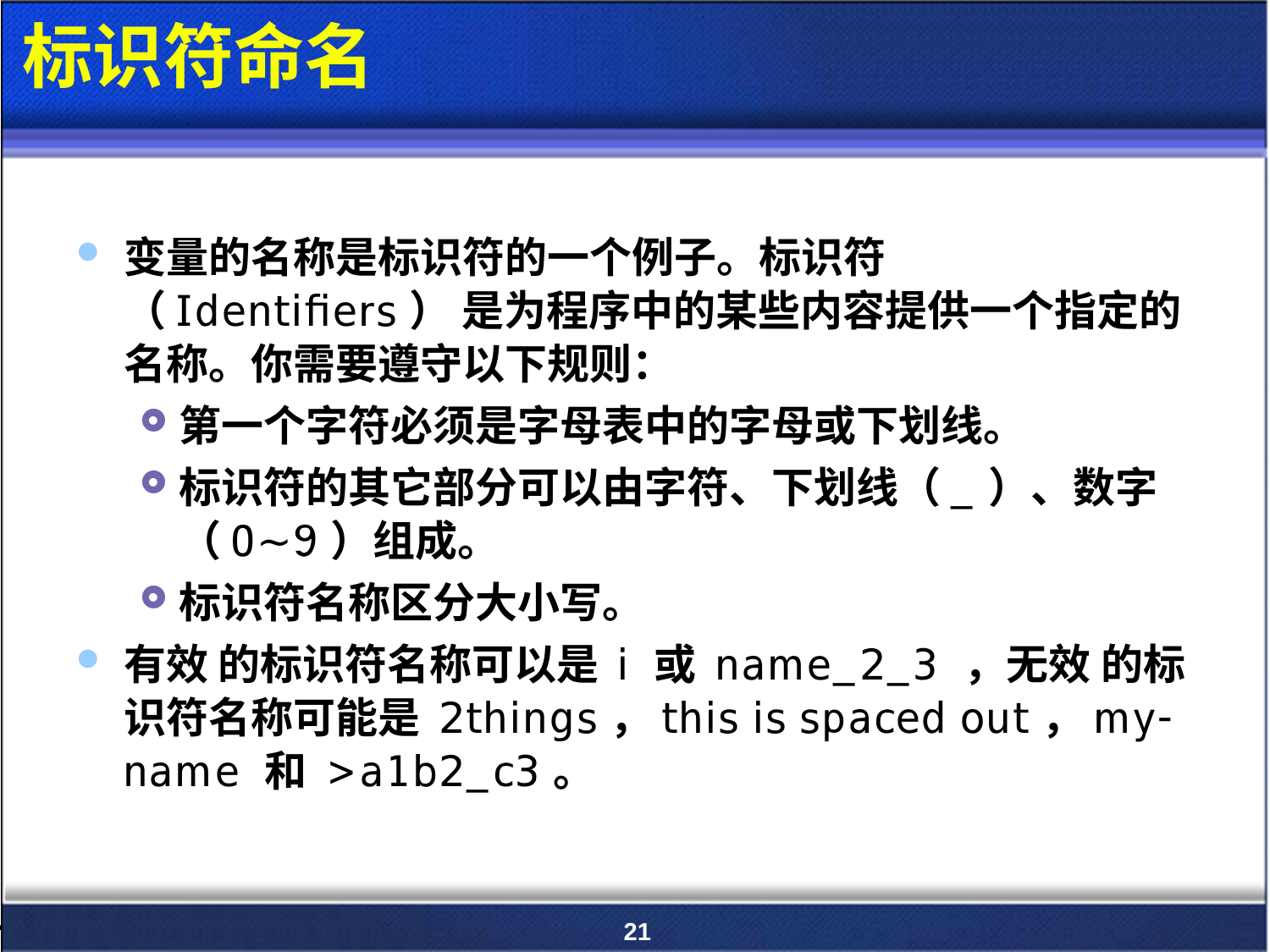

# 标识符命名
变量的名称是标识符的一个例子。标识符（Identifiers） 是为程序中的某些内容提供一个指定的名称。你需要遵守以下规则：
第一个字符必须是字母表中的字母或下划线。
标识符的其它部分可以由字符、下划线（_）、数字（0~9）组成。
标识符名称区分大小写。
有效 的标识符名称可以是 i 或 name_2_3 ，无效 的标识符名称可能是 2things，this is spaced out，my-name 和 >a1b2_c3。

21